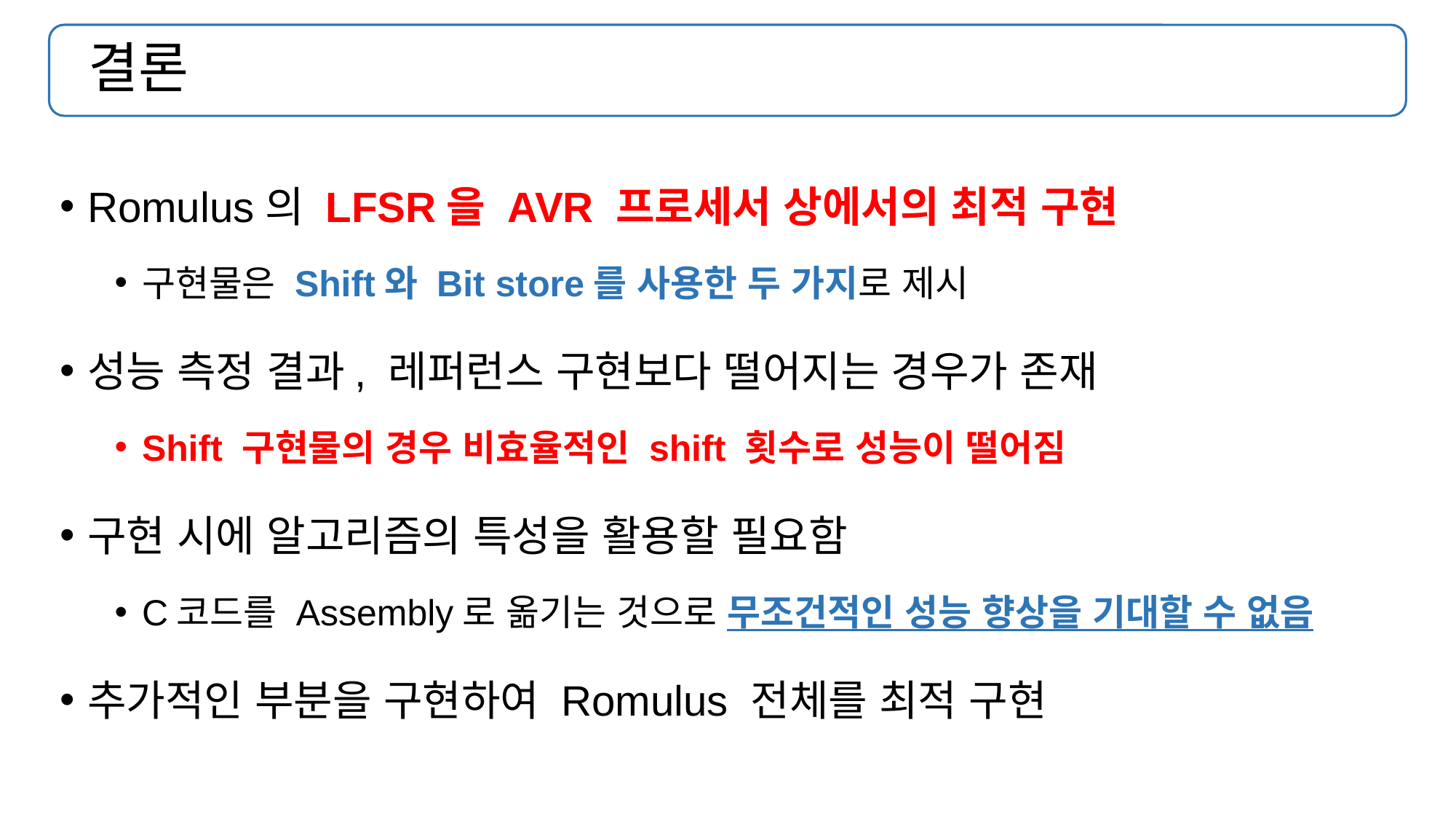

# 결론
Romulus의 LFSR을 AVR 프로세서 상에서의 최적 구현
구현물은 Shift와 Bit store를 사용한 두 가지로 제시
성능 측정 결과, 레퍼런스 구현보다 떨어지는 경우가 존재
Shift 구현물의 경우 비효율적인 shift 횟수로 성능이 떨어짐
구현 시에 알고리즘의 특성을 활용할 필요함
C코드를 Assembly로 옮기는 것으로 무조건적인 성능 향상을 기대할 수 없음
추가적인 부분을 구현하여 Romulus 전체를 최적 구현